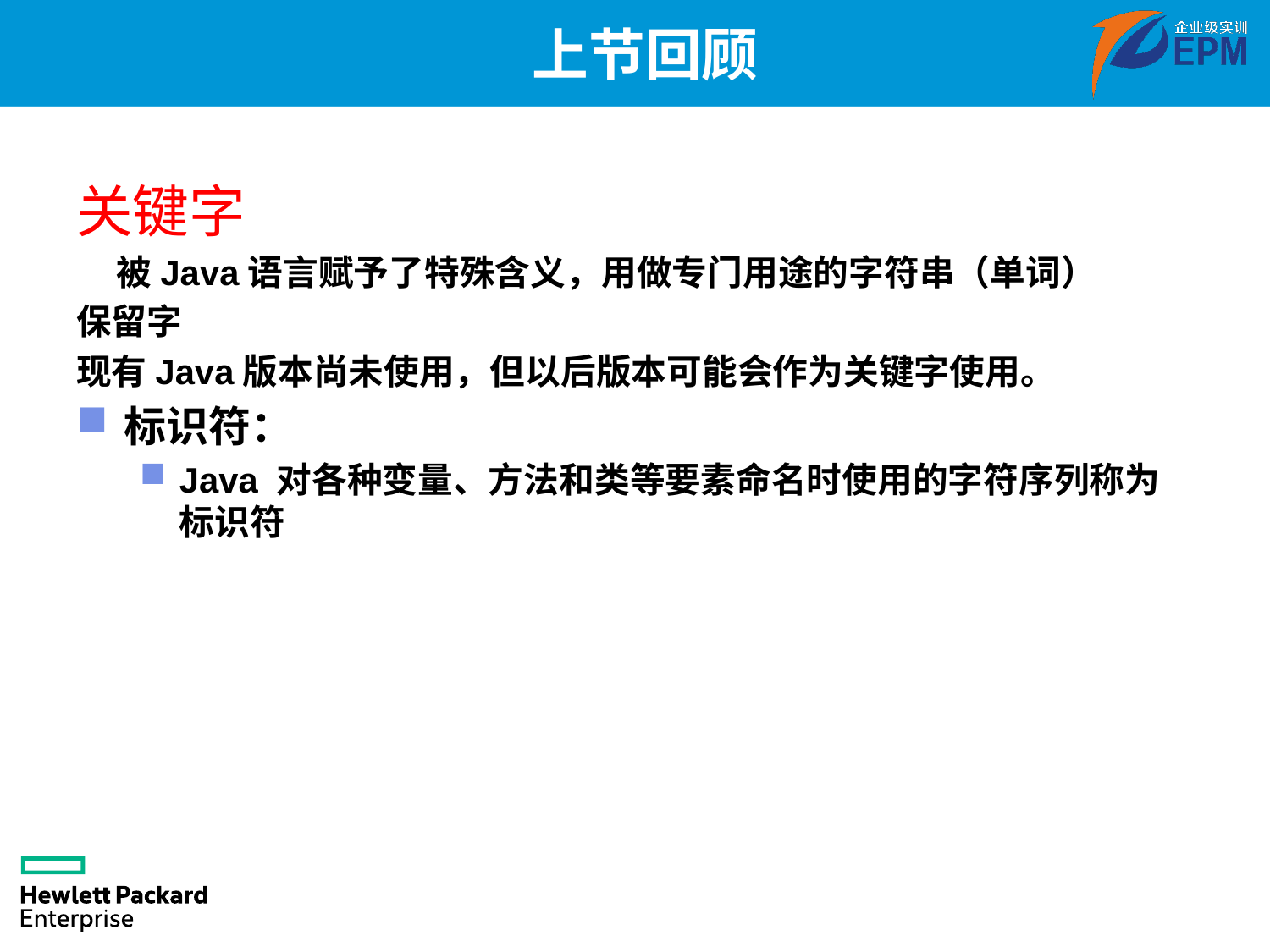

# 上节回顾
关键字
    被Java语言赋予了特殊含义，用做专门用途的字符串（单词）
保留字
现有Java版本尚未使用，但以后版本可能会作为关键字使用。
标识符：
Java 对各种变量、方法和类等要素命名时使用的字符序列称为标识符